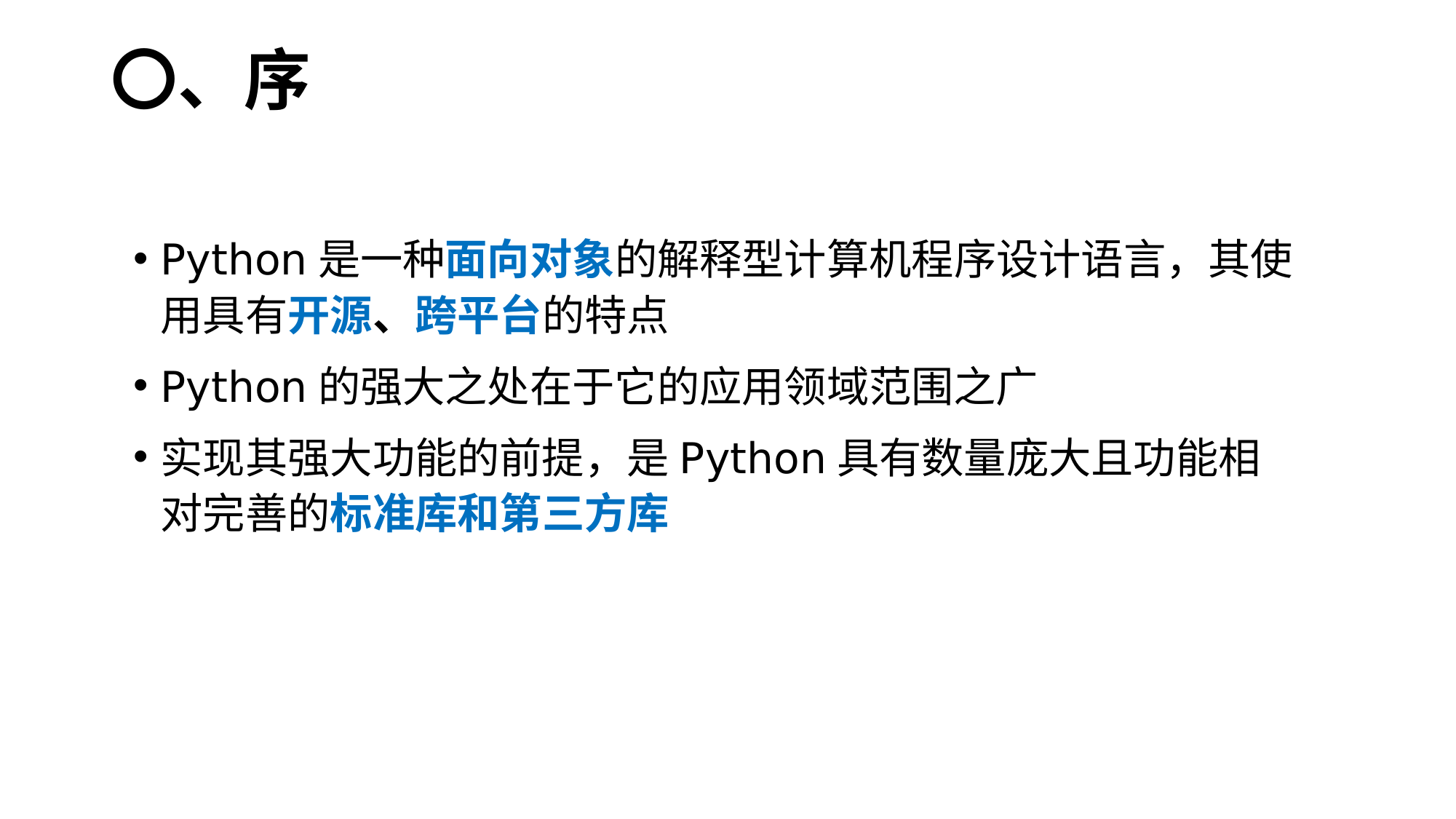

# 〇、序
Python是一种面向对象的解释型计算机程序设计语言，其使用具有开源、跨平台的特点
Python的强大之处在于它的应用领域范围之广
实现其强大功能的前提，是Python具有数量庞大且功能相对完善的标准库和第三方库